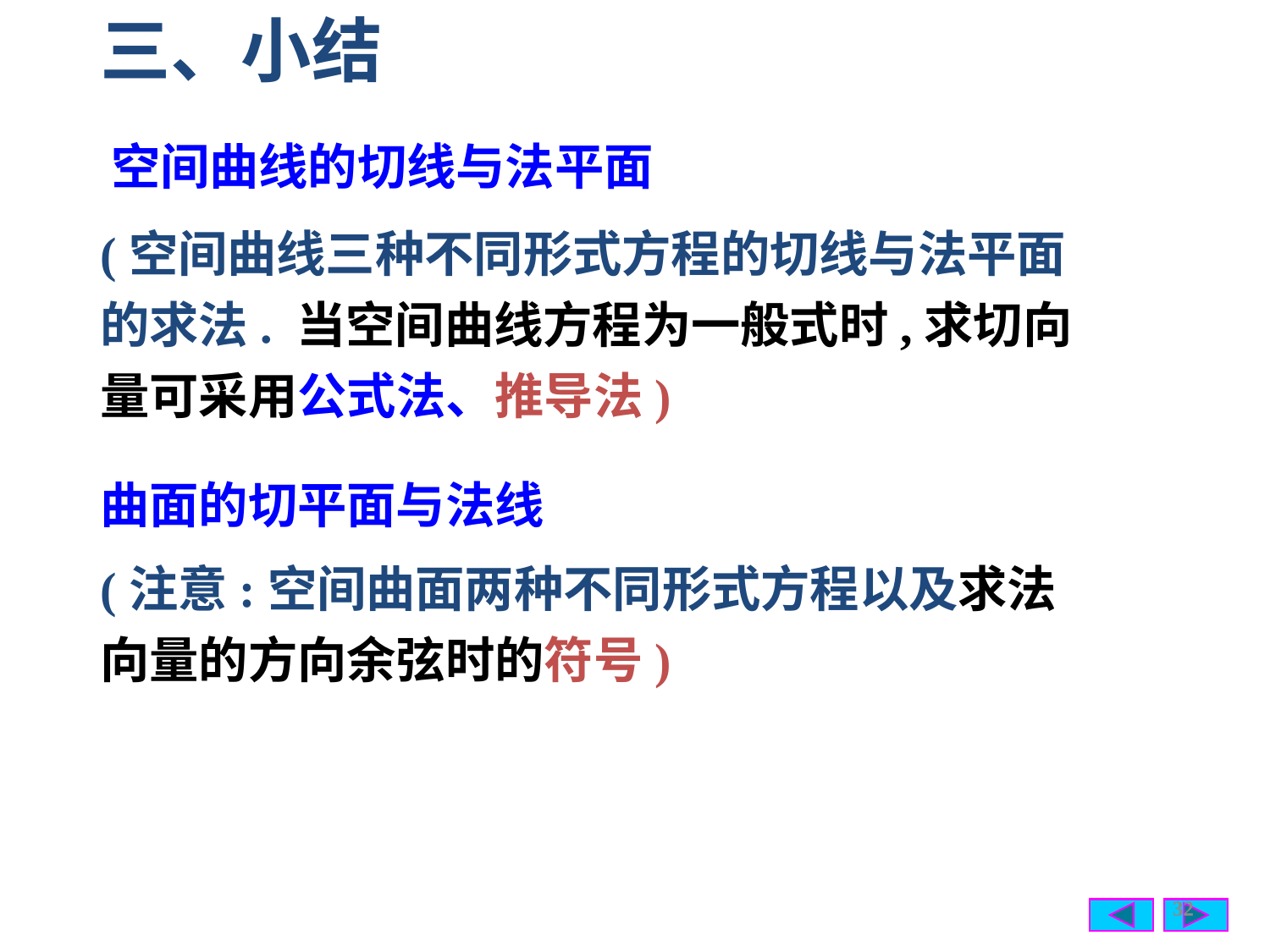

三、小结
空间曲线的切线与法平面
(空间曲线三种不同形式方程的切线与法平面的求法. 当空间曲线方程为一般式时,求切向量可采用公式法、推导法)
曲面的切平面与法线
(注意:空间曲面两种不同形式方程以及求法向量的方向余弦时的符号)
32